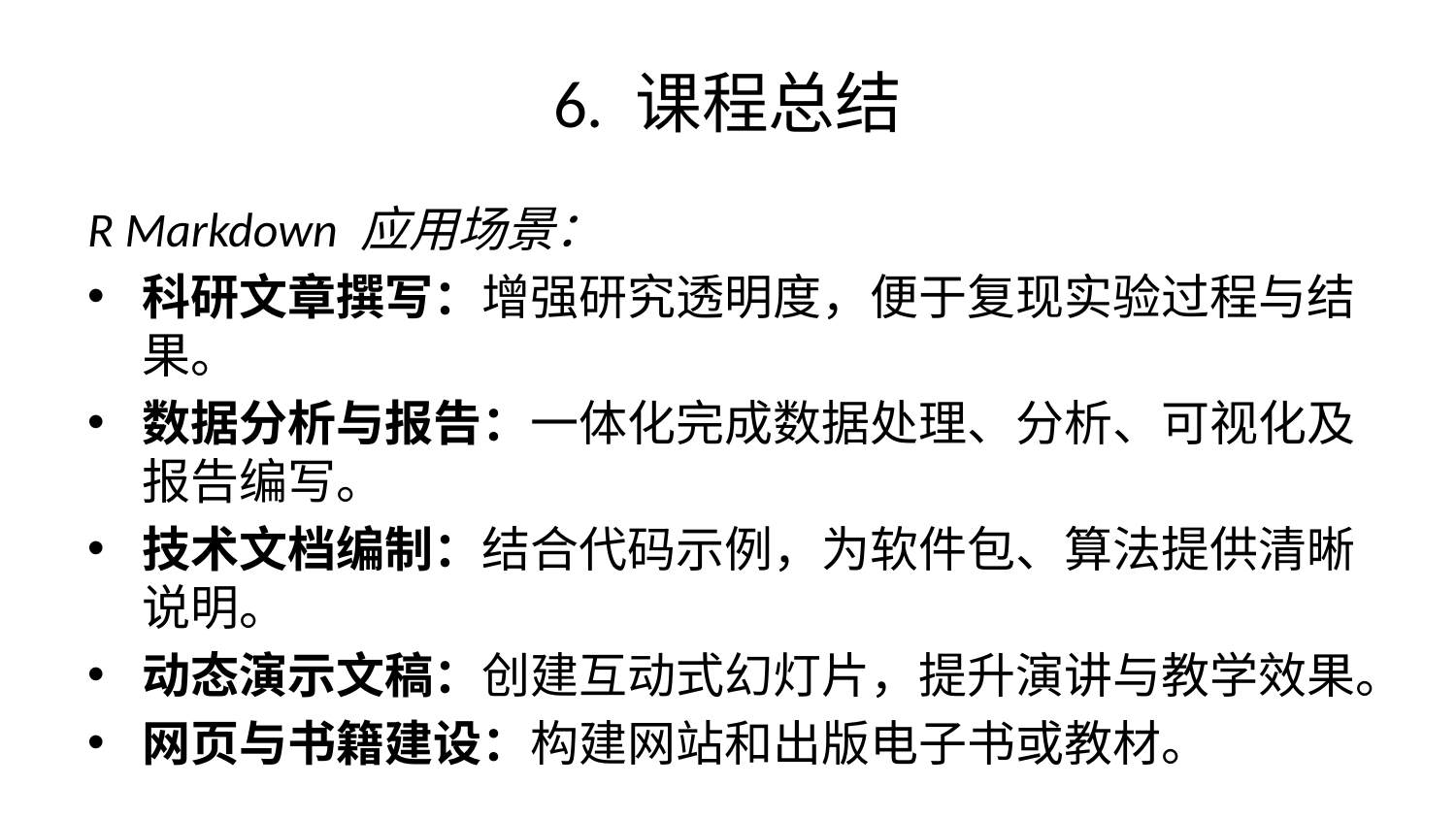

# 6. 课程总结
R Markdown 应用场景：
科研文章撰写：增强研究透明度，便于复现实验过程与结果。
数据分析与报告：一体化完成数据处理、分析、可视化及报告编写。
技术文档编制：结合代码示例，为软件包、算法提供清晰说明。
动态演示文稿：创建互动式幻灯片，提升演讲与教学效果。
网页与书籍建设：构建网站和出版电子书或教材。